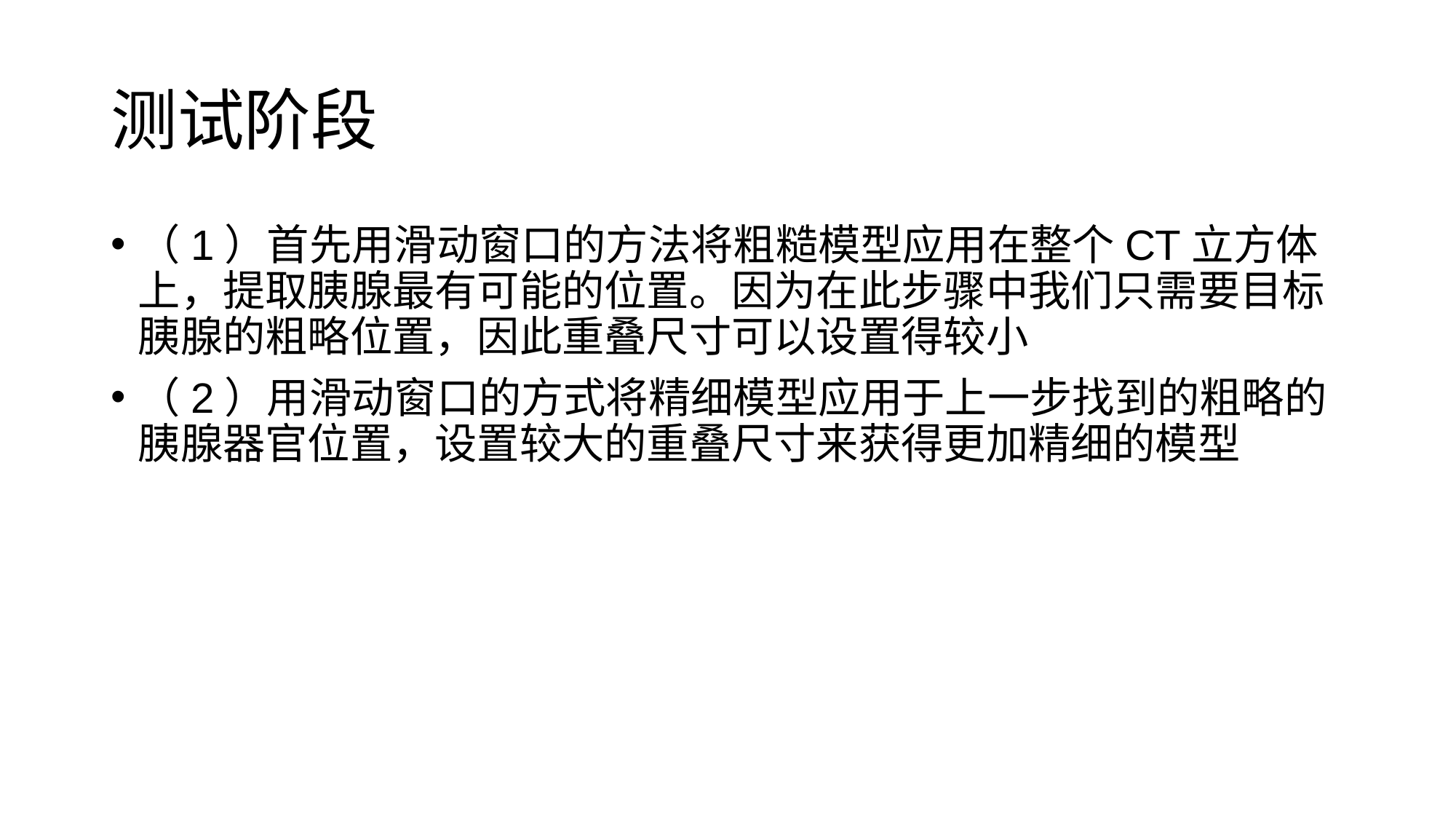

# 测试阶段
（1）首先用滑动窗口的方法将粗糙模型应用在整个CT立方体上，提取胰腺最有可能的位置。因为在此步骤中我们只需要目标胰腺的粗略位置，因此重叠尺寸可以设置得较小
（2）用滑动窗口的方式将精细模型应用于上一步找到的粗略的胰腺器官位置，设置较大的重叠尺寸来获得更加精细的模型